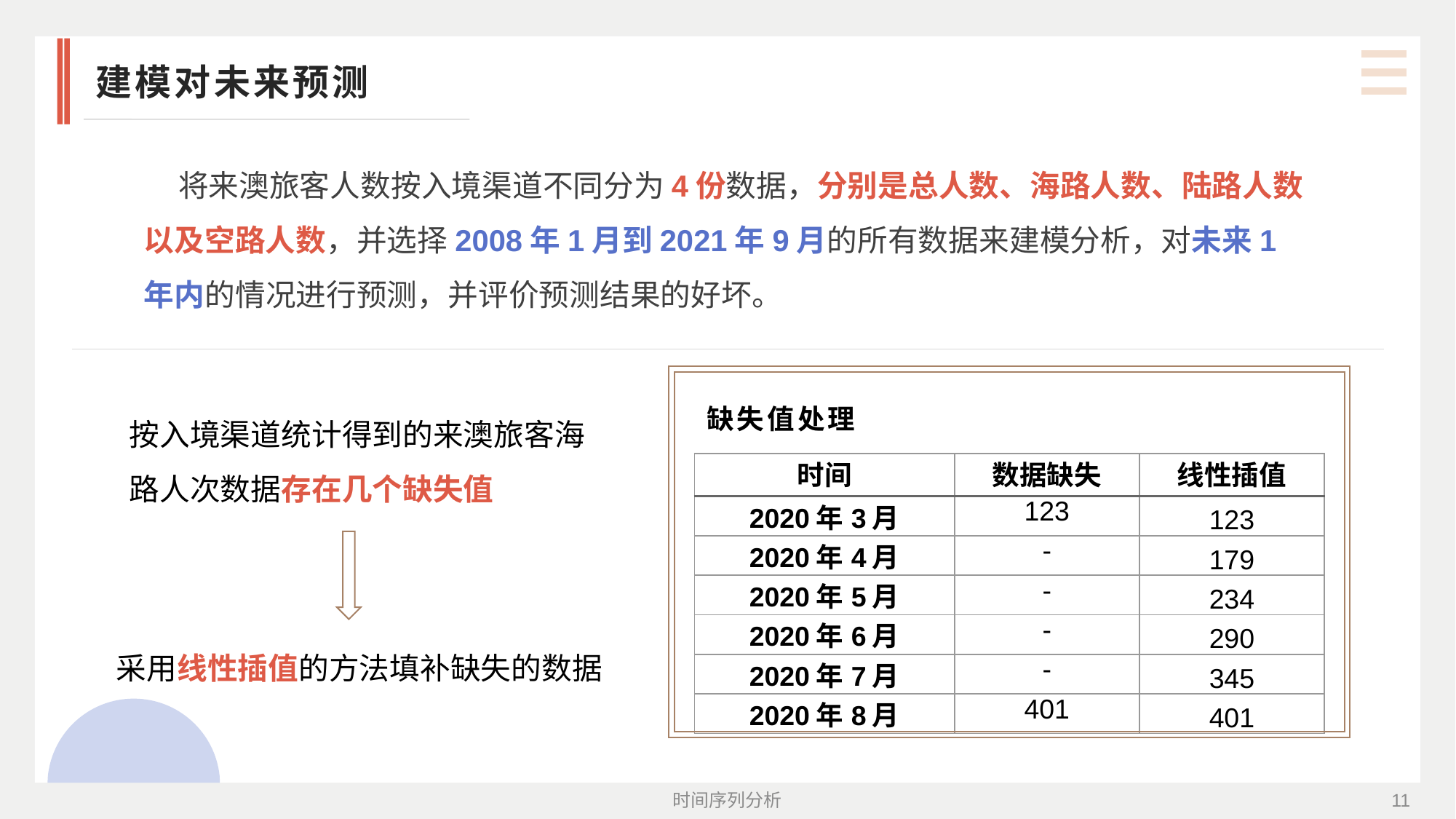

建模对未来预测

    将来澳旅客人数按入境渠道不同分为4份数据，分别是总人数、海路人数、陆路人数以及空路人数，并选择2008年1月到2021年9月的所有数据来建模分析，对未来1年内的情况进行预测，并评价预测结果的好坏。

按入境渠道统计得到的来澳旅客海路人次数据存在几个缺失值
缺失值处理
| 时间 | 数据缺失 | 线性插值 |
| --- | --- | --- |
| 2020年3月 | 123 | 123 |
| 2020年4月 | - | 179 |
| 2020年5月 | - | 234 |
| 2020年6月 | - | 290 |
| 2020年7月 | - | 345 |
| 2020年8月 | 401 | 401 |

采用线性插值的方法填补缺失的数据
时间序列分析
11